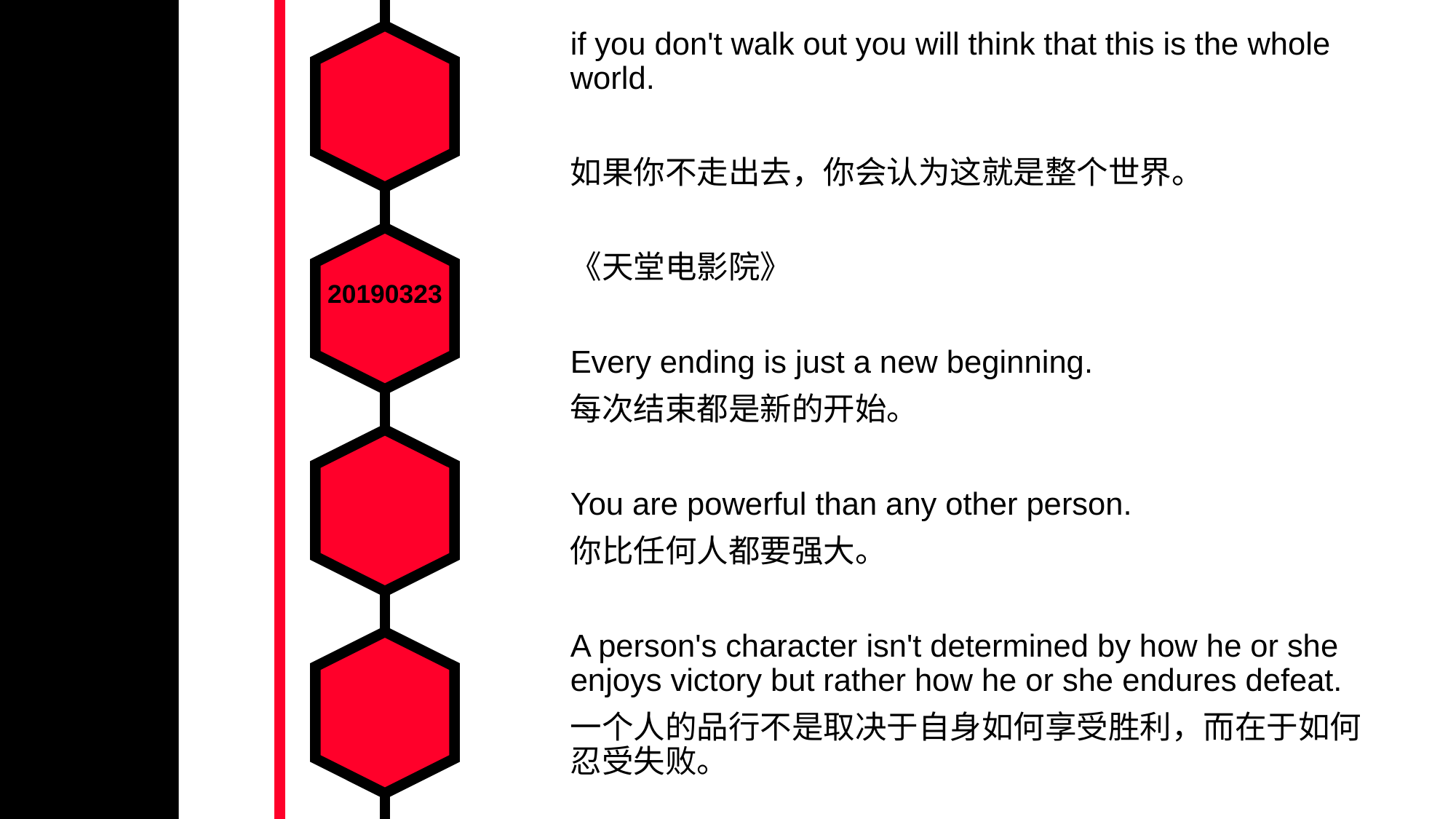

#
if you don't walk out you will think that this is the whole world.

如果你不走出去，你会认为这就是整个世界。

《天堂电影院》

Every ending is just a new beginning.
每次结束都是新的开始。

You are powerful than any other person.
你比任何人都要强大。

A person's character isn't determined by how he or she enjoys victory but rather how he or she endures defeat.
一个人的品行不是取决于自身如何享受胜利，而在于如何忍受失败。

20190323